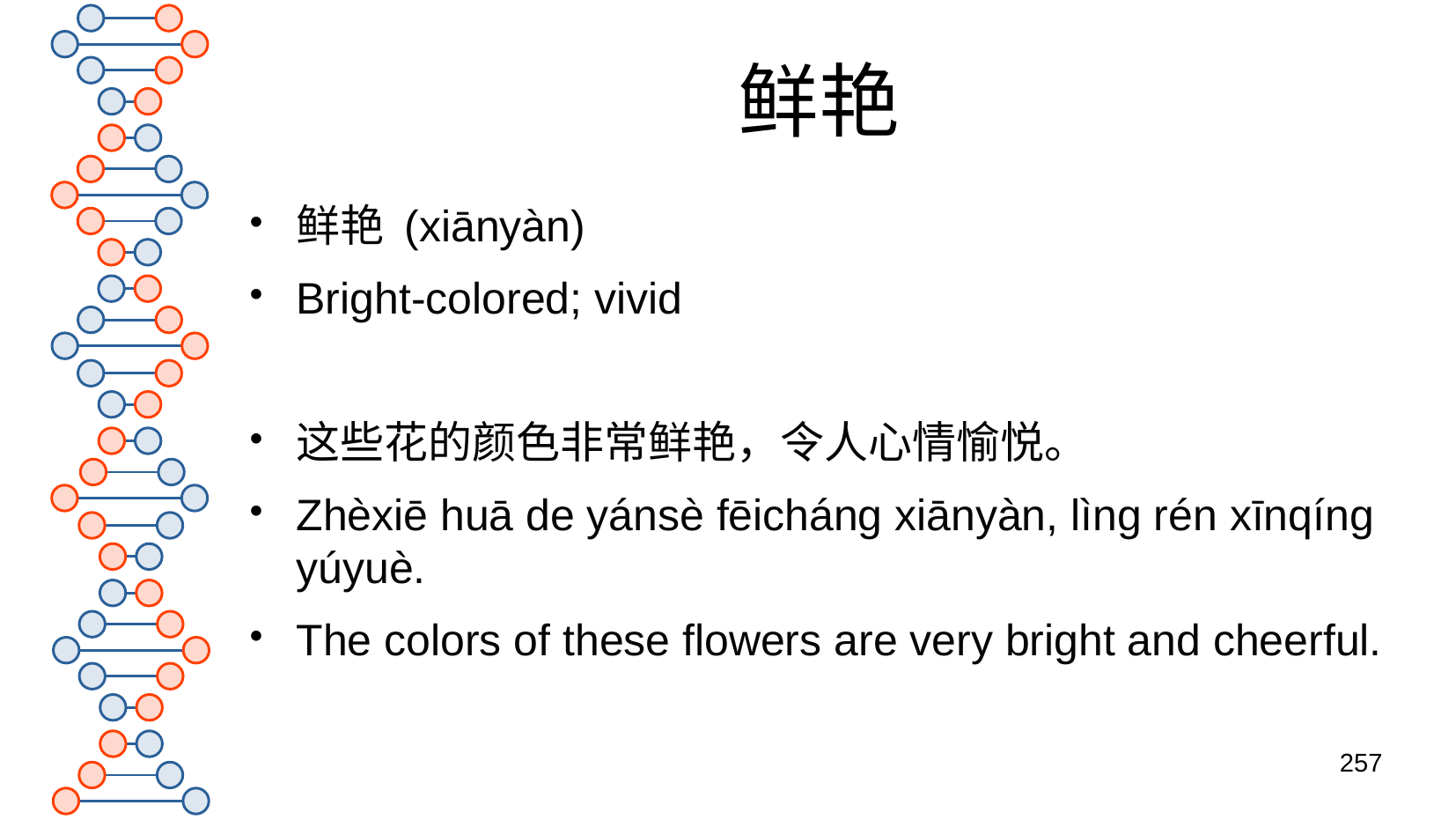

# 鲜艳
鲜艳 (xiānyàn)
Bright-colored; vivid

这些花的颜色非常鲜艳，令人心情愉悦。
Zhèxiē huā de yánsè fēicháng xiānyàn, lìng rén xīnqíng yúyuè.
The colors of these flowers are very bright and cheerful.

257